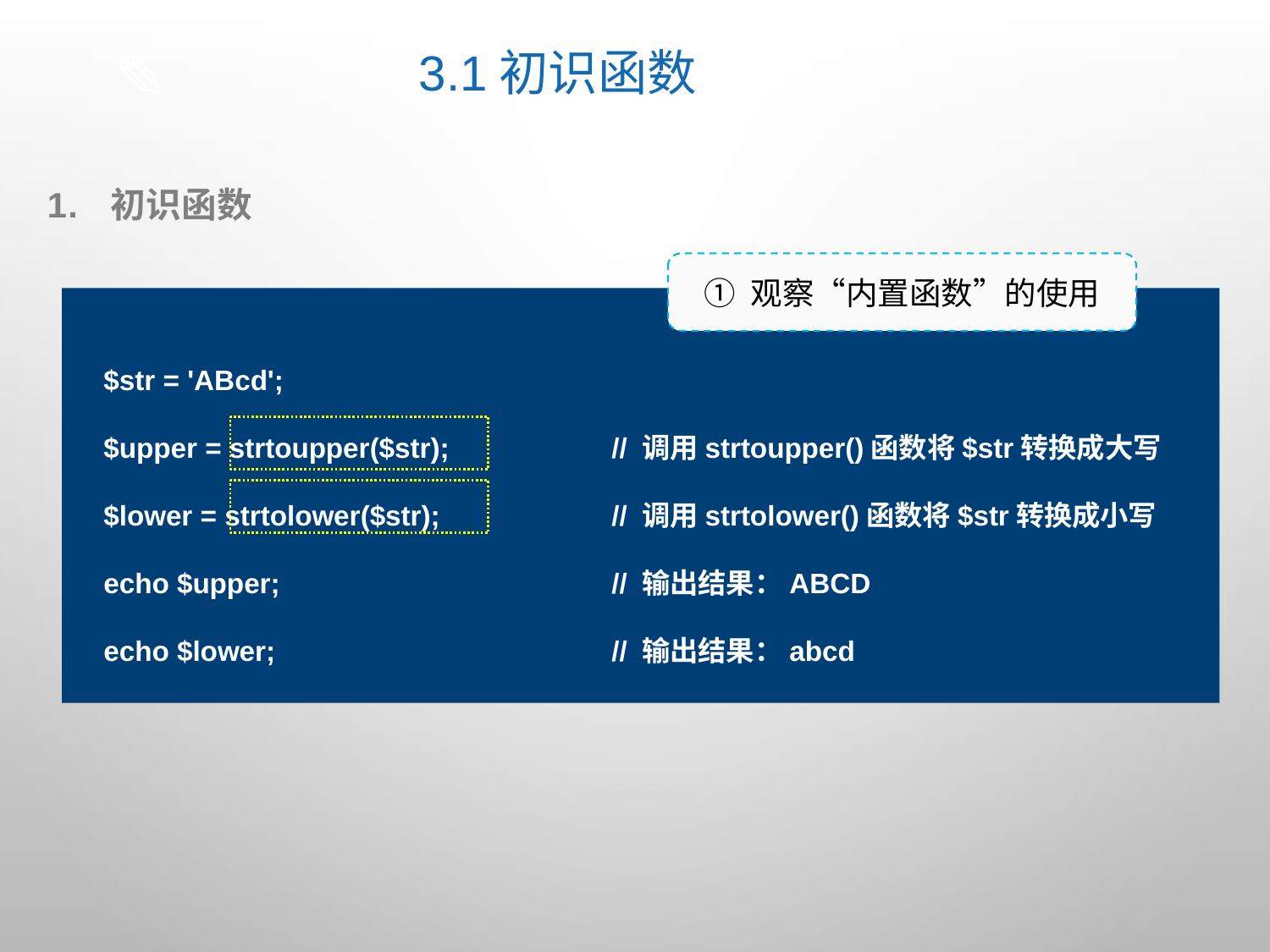

# 3.1初识函数
初识函数
① 观察“内置函数”的使用

$str = 'ABcd';
$upper = strtoupper($str);		// 调用strtoupper()函数将$str转换成大写
$lower = strtolower($str);		// 调用strtolower()函数将$str转换成小写
echo $upper;			// 输出结果：ABCD
echo $lower;			// 输出结果：abcd